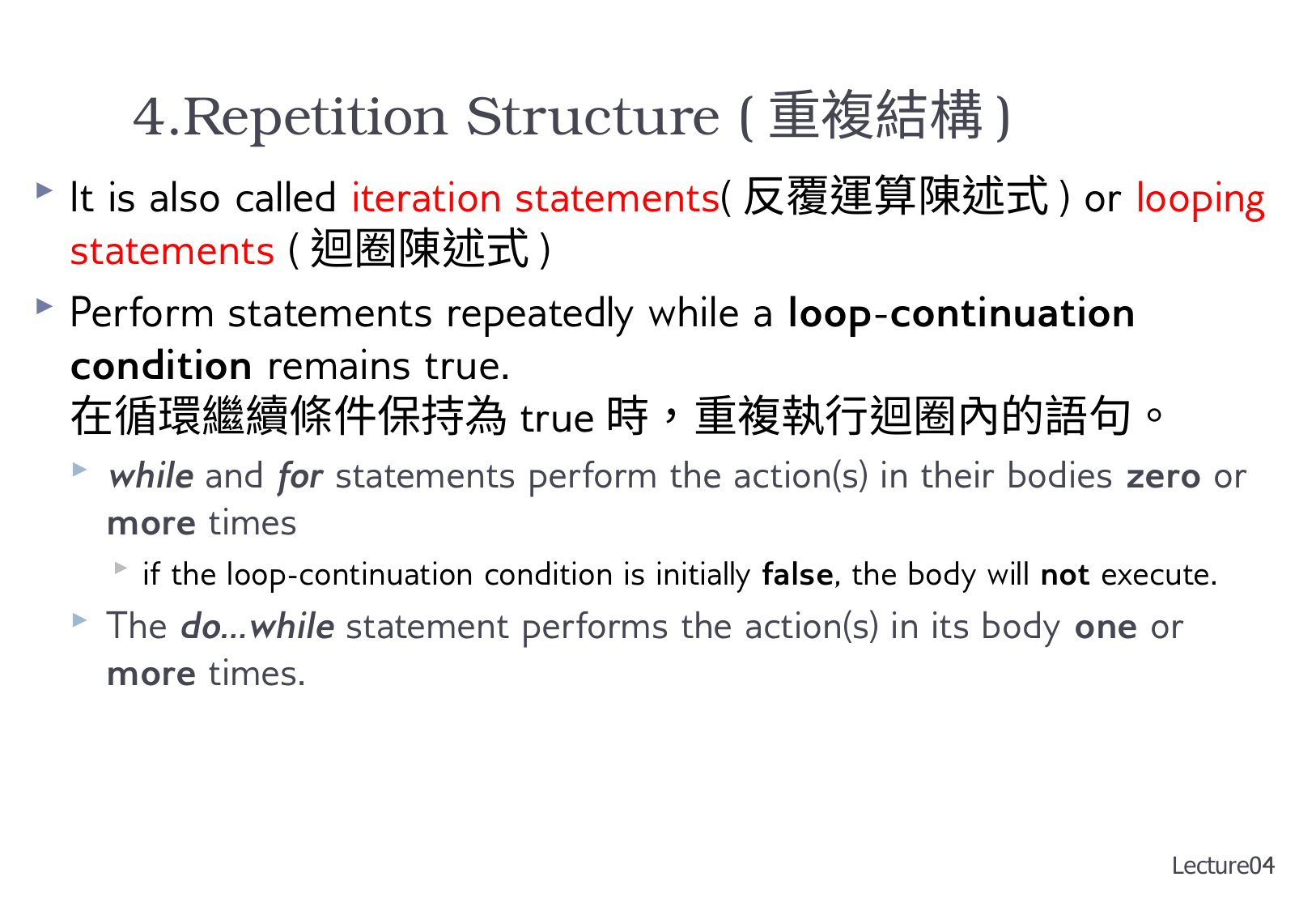

# 4.Repetition Structure (重複結構)
It is also called iteration statements(反覆運算陳述式) or looping statements (迴圈陳述式)
Perform statements repeatedly while a loop-continuation condition remains true.
在循環繼續條件保持為true時，重複執行迴圈內的語句。
while and for statements perform the action(s) in their bodies zero or more times
if the loop-continuation condition is initially false, the body will not execute.
The do…while statement performs the action(s) in its body one or more times.
31
Lecture04